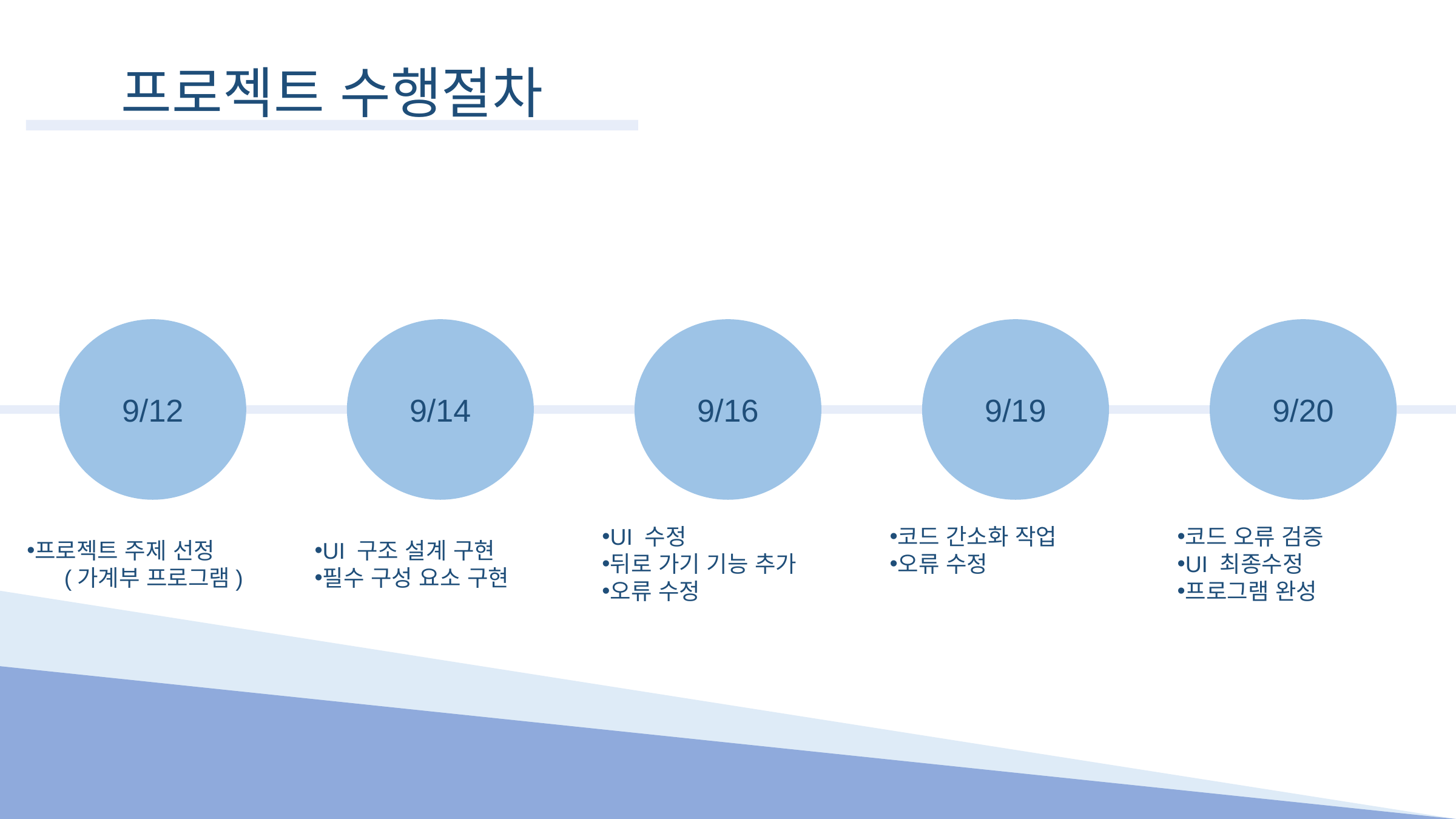

프로젝트 수행절차
9/12
9/14
9/16
9/19
9/20
프로젝트 주제 선정
     (가계부 프로그램)
UI 구조 설계 구현
필수 구성 요소 구현
UI 수정
뒤로 가기 기능 추가
오류 수정
코드 간소화 작업
오류 수정

코드 오류 검증
UI 최종수정
프로그램 완성